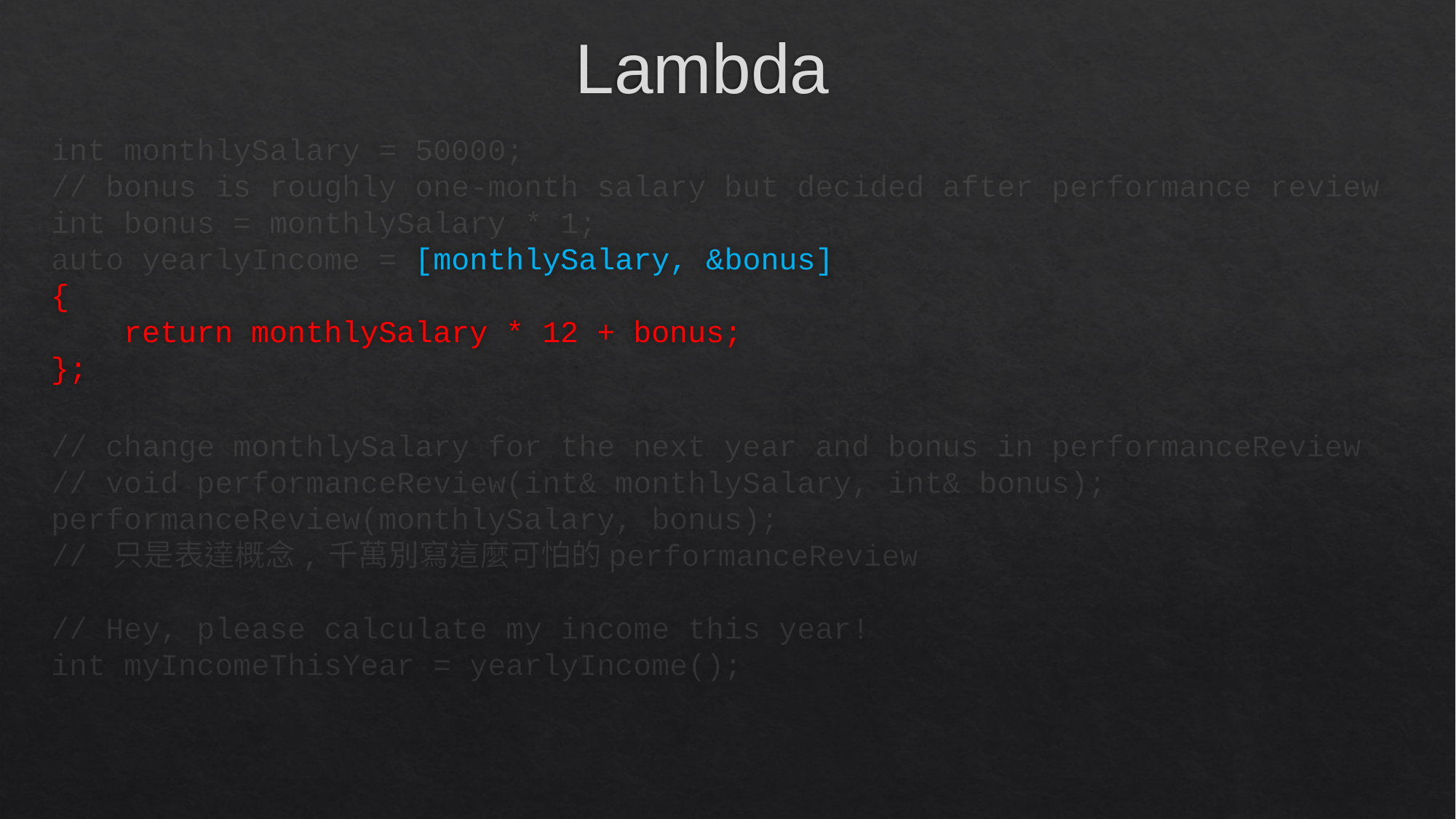

# Lambda
int monthlySalary = 50000;
// bonus is roughly one-month salary but decided after performance review
int bonus = monthlySalary * 1;
auto yearlyIncome = [monthlySalary, &bonus]
{
    return monthlySalary * 12 + bonus;
};
// change monthlySalary for the next year and bonus in performanceReview
// void performanceReview(int& monthlySalary, int& bonus);
performanceReview(monthlySalary, bonus);
// 只是表達概念,千萬別寫這麼可怕的performanceReview
// Hey, please calculate my income this year!
int myIncomeThisYear = yearlyIncome();